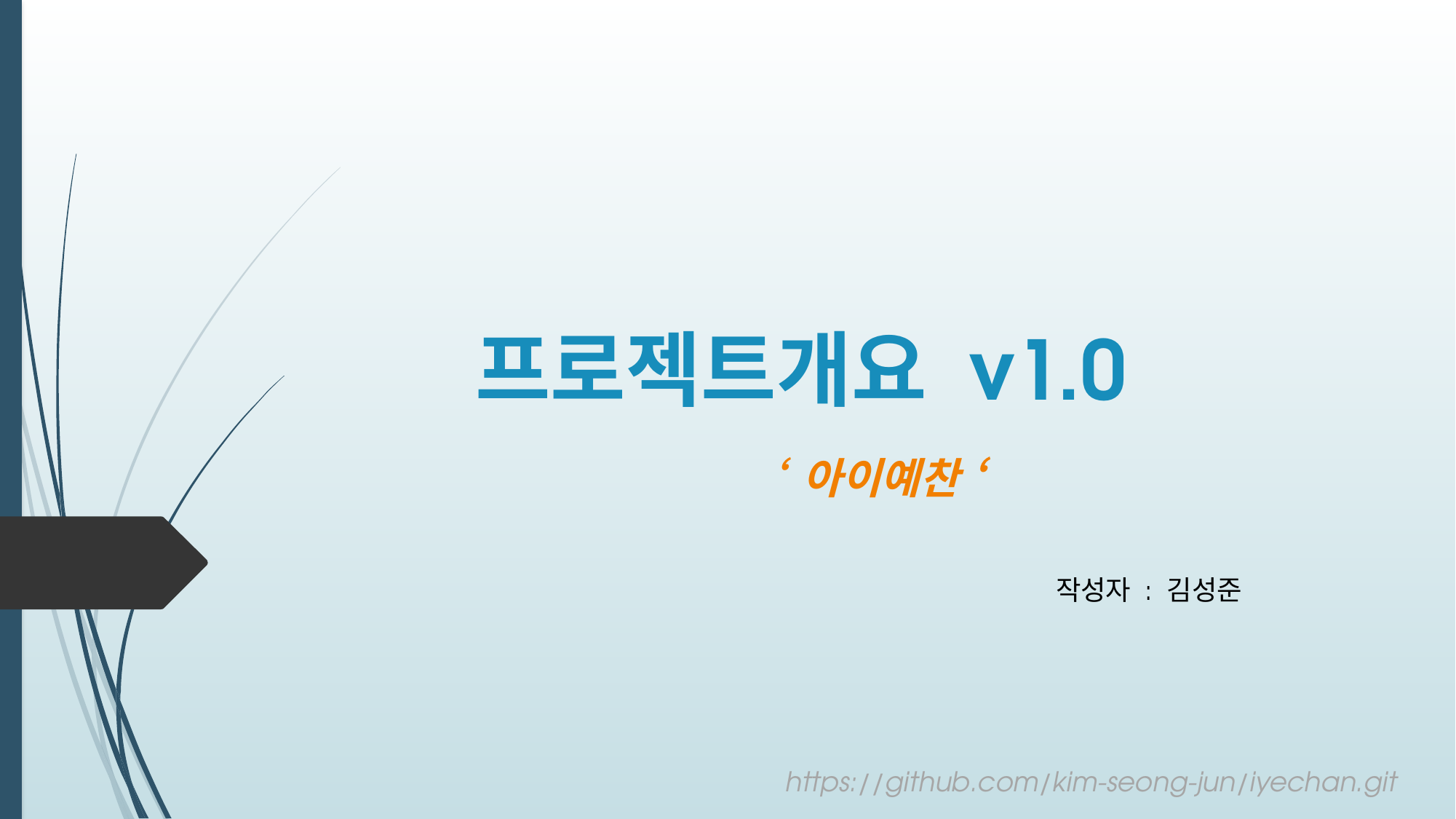

# 프로젝트개요 v1.0
‘ 아이예찬 ‘
작성자 : 김성준
https://github.com/kim-seong-jun/iyechan.git